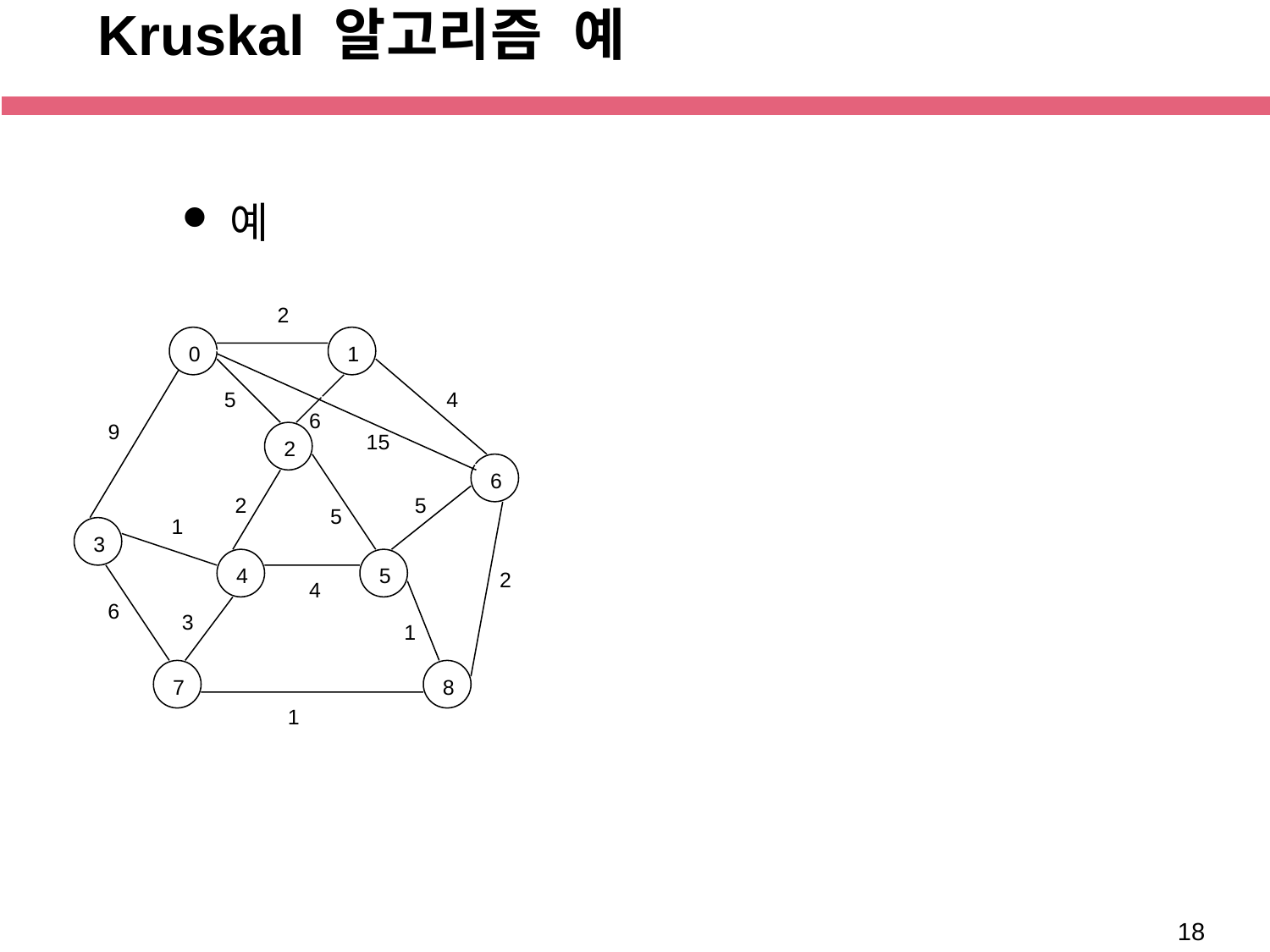

# Kruskal 알고리즘  예
예

2
0
1

5
4
6
9
2
15

6

2

5
5

1
3

4
5
2

4

6

3
1
7
8

1